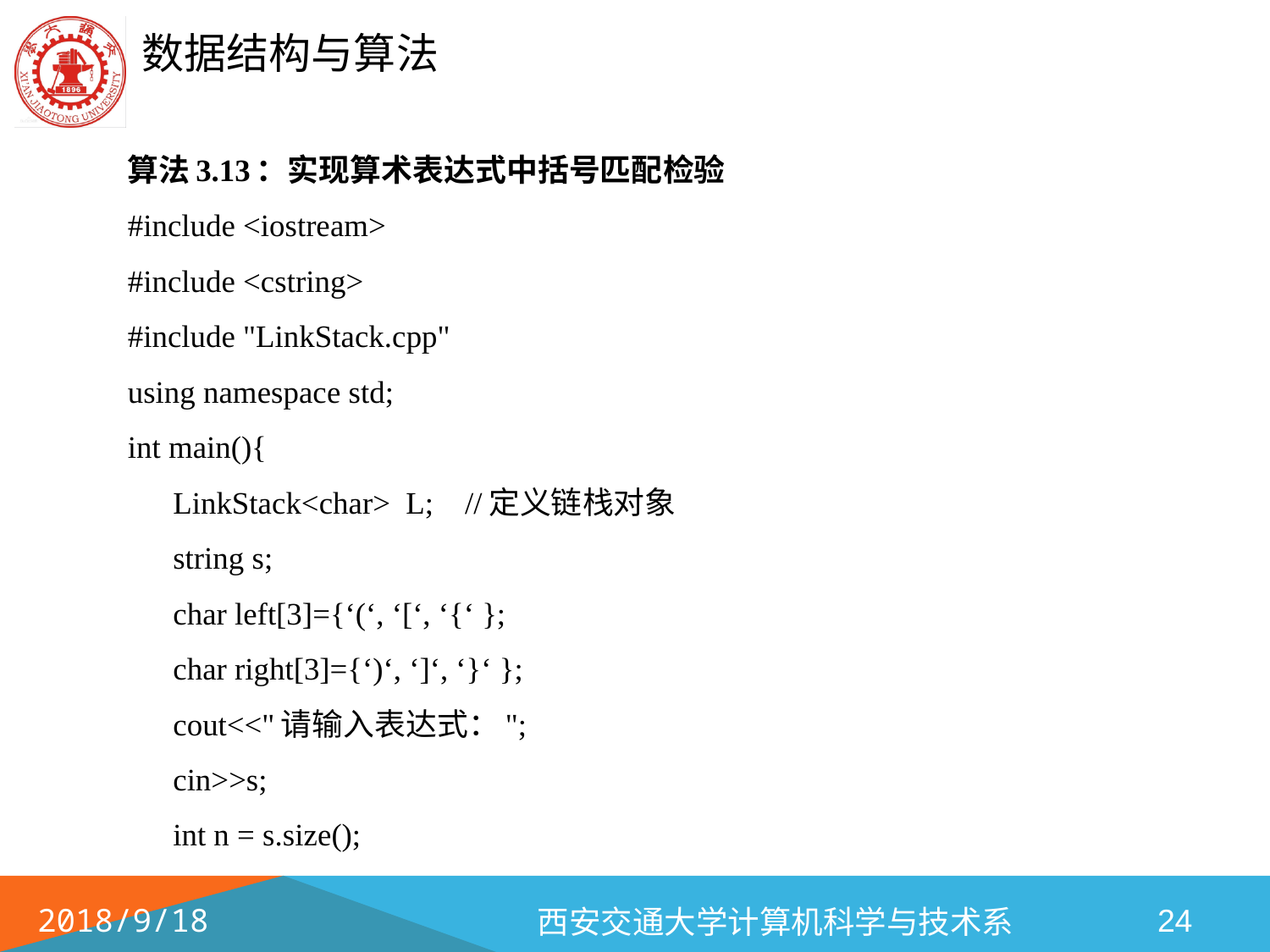

算法3.13：实现算术表达式中括号匹配检验
#include <iostream>
#include <cstring>
#include "LinkStack.cpp"
using namespace std;
int main(){
    	LinkStack<char>  L;    //定义链栈对象
	string s;
	char left[3]={‘(‘, ‘[‘, ‘{‘ };
	char right[3]={‘)‘, ‘]‘, ‘}‘ };
	cout<<"请输入表达式：";
	cin>>s;
	int n = s.size();